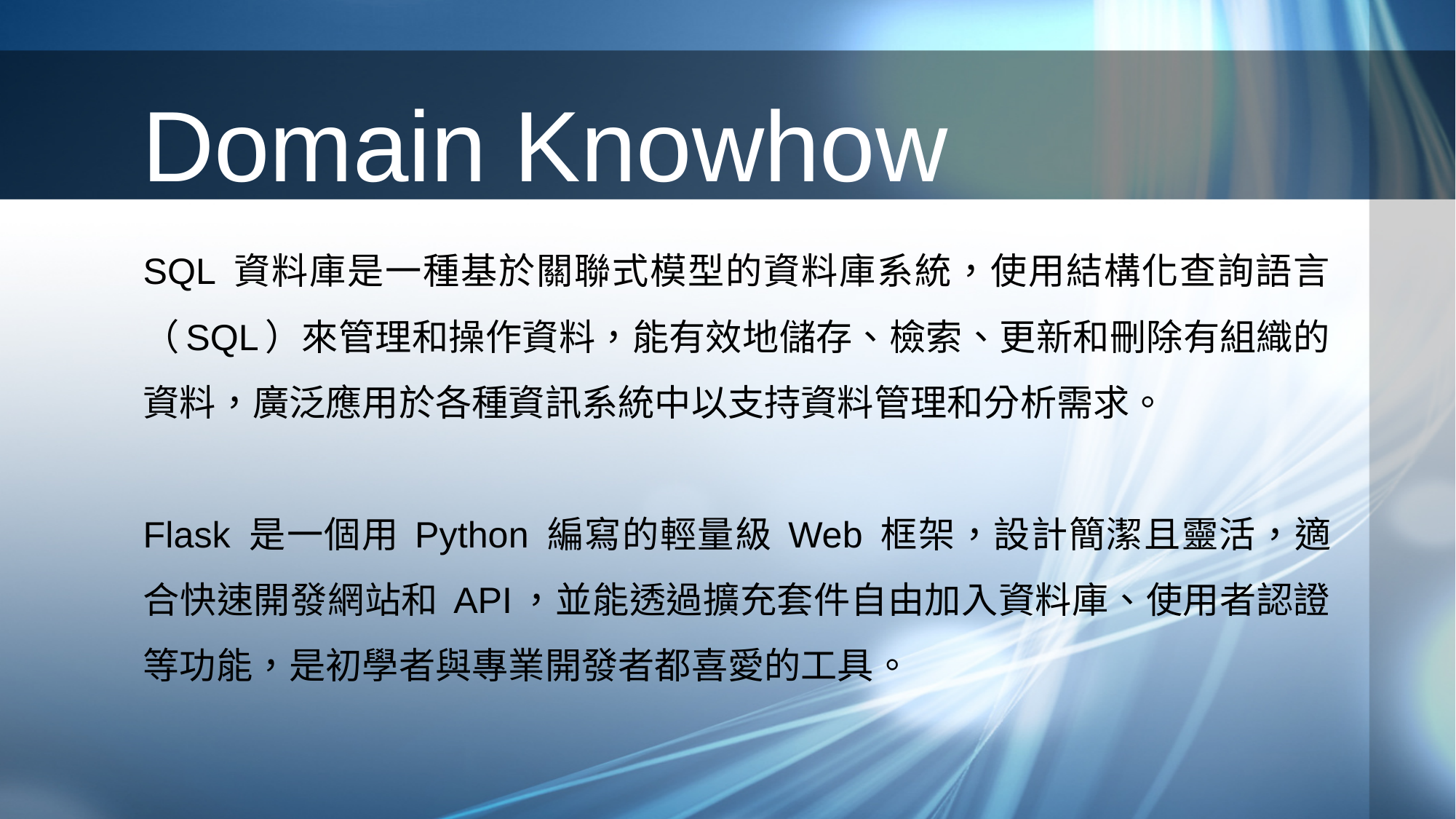

# Domain Knowhow
SQL 資料庫是一種基於關聯式模型的資料庫系統，使用結構化查詢語言（SQL）來管理和操作資料，能有效地儲存、檢索、更新和刪除有組織的資料，廣泛應用於各種資訊系統中以支持資料管理和分析需求。

Flask 是一個用 Python 編寫的輕量級 Web 框架，設計簡潔且靈活，適合快速開發網站和 API，並能透過擴充套件自由加入資料庫、使用者認證等功能，是初學者與專業開發者都喜愛的工具。